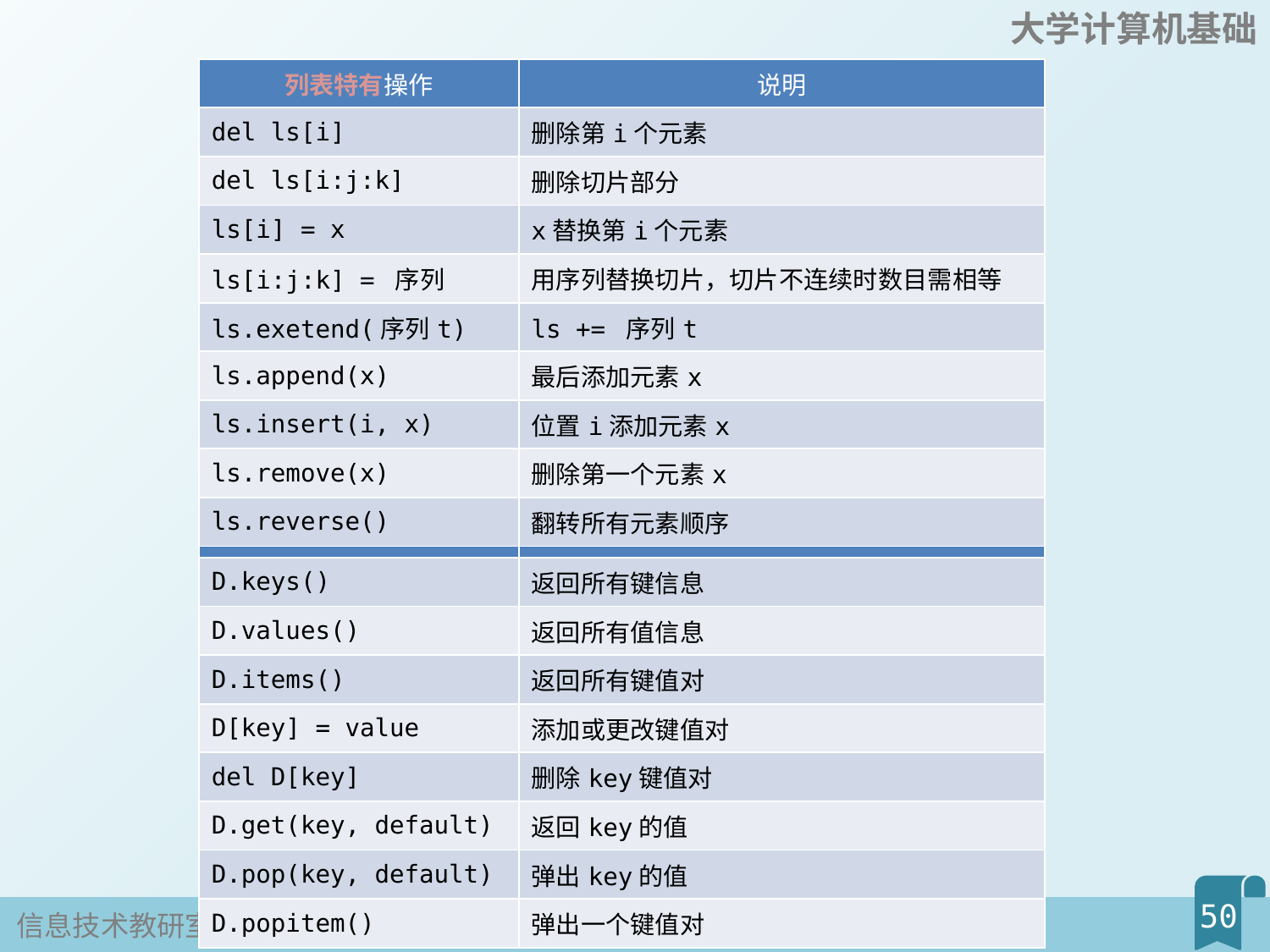

| 列表特有操作 | 说明 |
| --- | --- |
| del ls[i] | 删除第i个元素 |
| del ls[i:j:k] | 删除切片部分 |
| ls[i] = x | x替换第i个元素 |
| ls[i:j:k] = 序列 | 用序列替换切片，切片不连续时数目需相等 |
| ls.exetend(序列t) | ls += 序列t |
| ls.append(x) | 最后添加元素x |
| ls.insert(i, x) | 位置i添加元素x |
| ls.remove(x) | 删除第一个元素x |
| ls.reverse() | 翻转所有元素顺序 |
| 字典特有操作 | 说明 |
| --- | --- |
| D.keys() | 返回所有键信息 |
| D.values() | 返回所有值信息 |
| D.items() | 返回所有键值对 |
| D[key] = value | 添加或更改键值对 |
| del D[key] | 删除key键值对 |
| D.get(key, default) | 返回key的值 |
| D.pop(key, default) | 弹出key的值 |
| D.popitem() | 弹出一个键值对 |
50